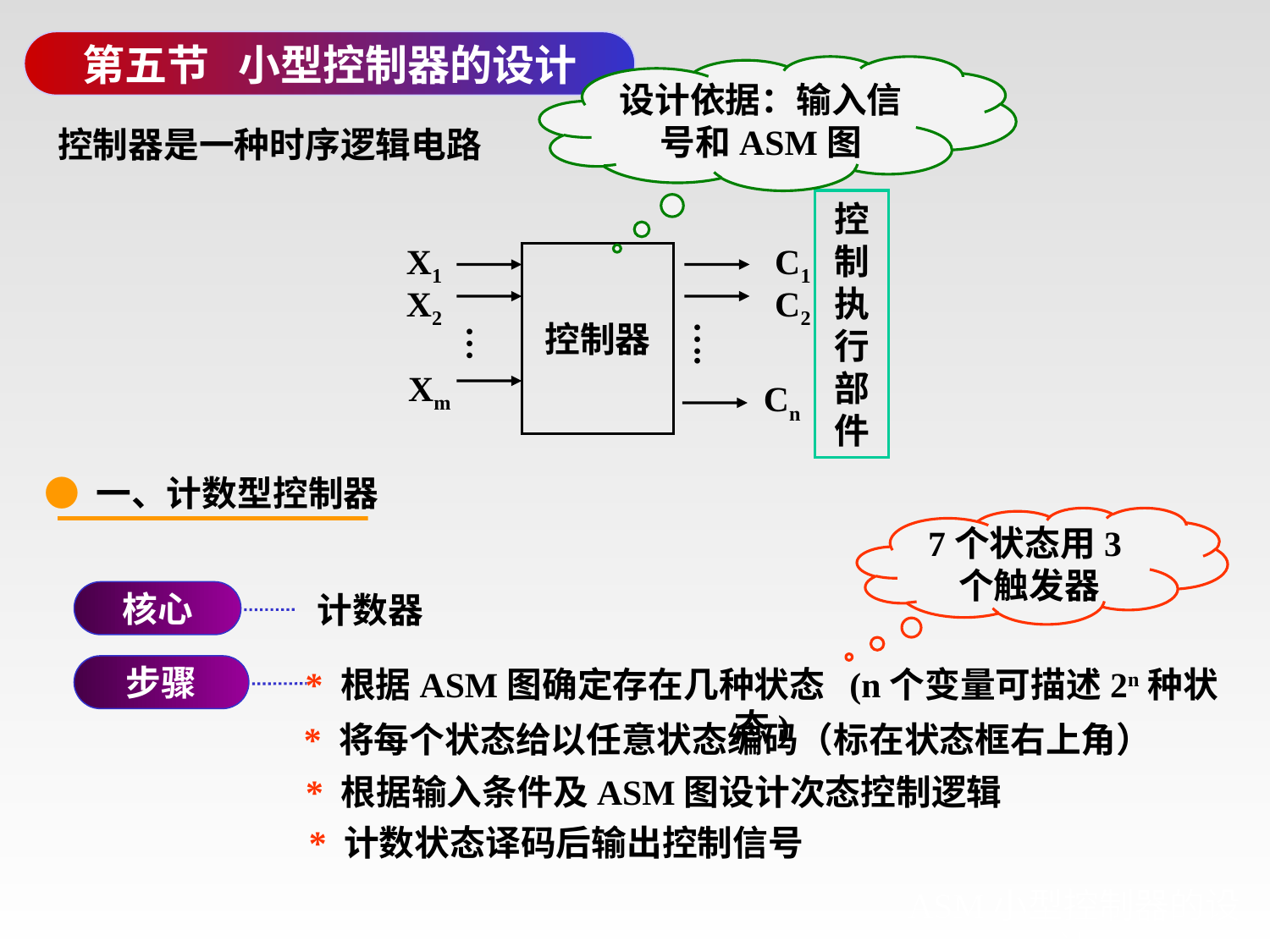

第五节   小型控制器的设计
设计依据：输入信号和ASM图
控制器是一种时序逻辑电路
控制执行部件
X1
C1
控制器

X2
C2

…
….
Xm
Cn

● 一、计数型控制器

7个状态用3个触发器
核心

计数器
步骤

* 根据ASM图确定存在几种状态  (n个变量可描述2n种状态)
* 将每个状态给以任意状态编码（标在状态框右上角）
* 根据输入条件及ASM图设计次态控制逻辑
* 计数状态译码后输出控制信号
# ASM小型控制器的设计